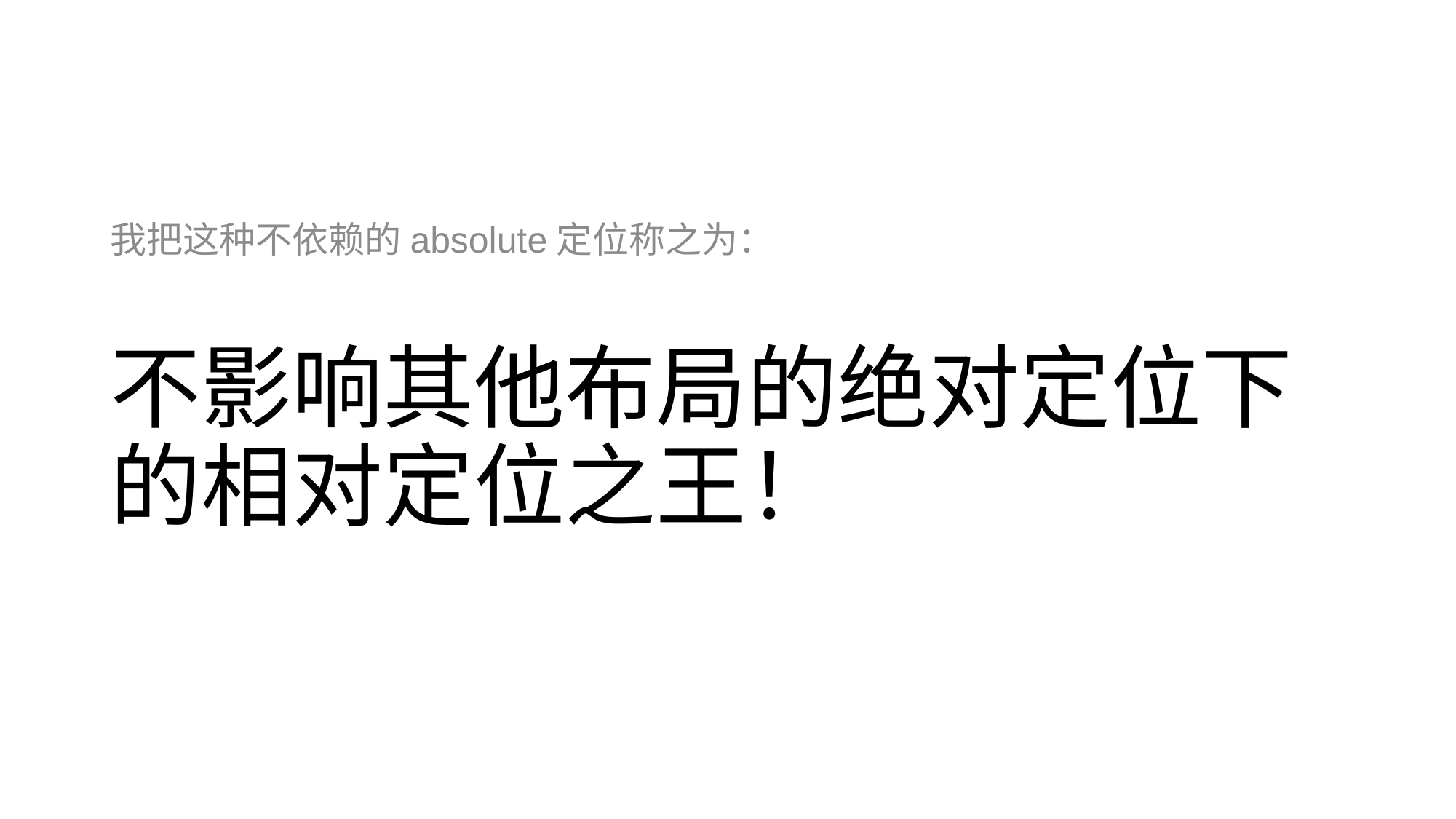

# 不影响其他布局的绝对定位下的相对定位之王！
我把这种不依赖的absolute定位称之为：